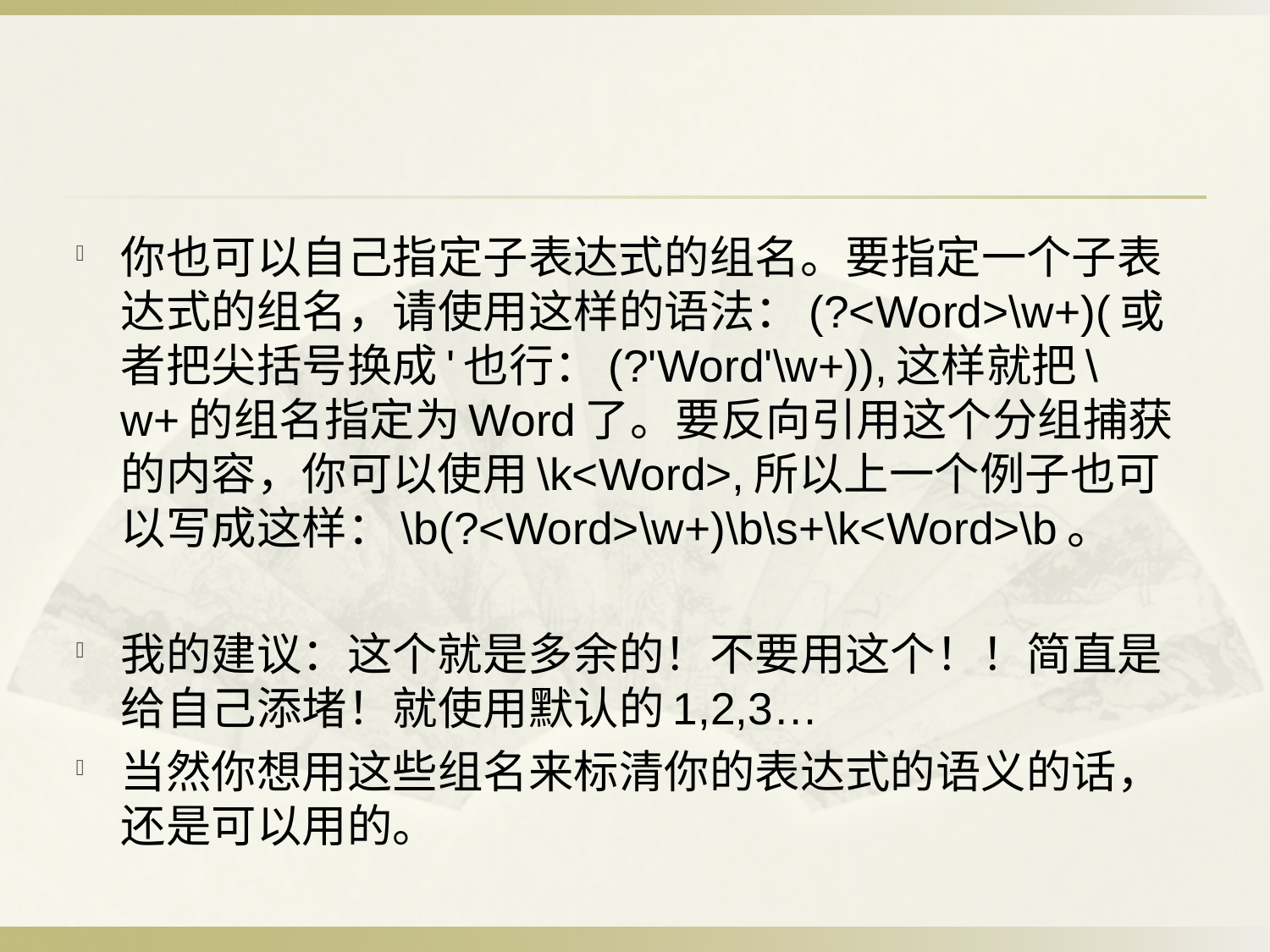

#
你也可以自己指定子表达式的组名。要指定一个子表达式的组名，请使用这样的语法：(?<Word>\w+)(或者把尖括号换成'也行：(?'Word'\w+)),这样就把\w+的组名指定为Word了。要反向引用这个分组捕获的内容，你可以使用\k<Word>,所以上一个例子也可以写成这样：\b(?<Word>\w+)\b\s+\k<Word>\b。

我的建议：这个就是多余的！不要用这个！！简直是给自己添堵！就使用默认的1,2,3…
当然你想用这些组名来标清你的表达式的语义的话，还是可以用的。